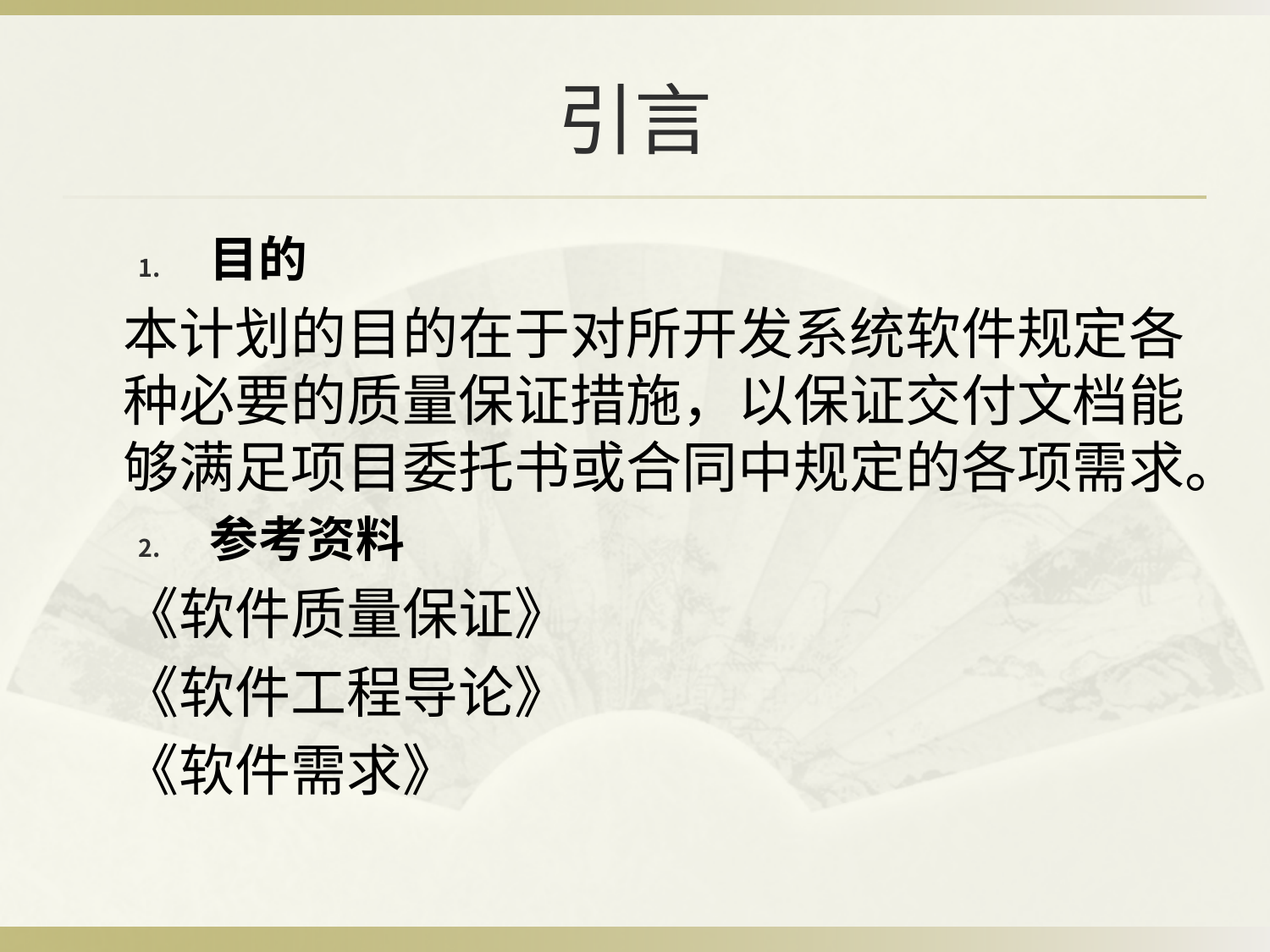

# 引言
目的
		本计划的目的在于对所开发系统软件规定各种必要的质量保证措施，以保证交付文档能够满足项目委托书或合同中规定的各项需求。
参考资料
		《软件质量保证》
		《软件工程导论》
		《软件需求》